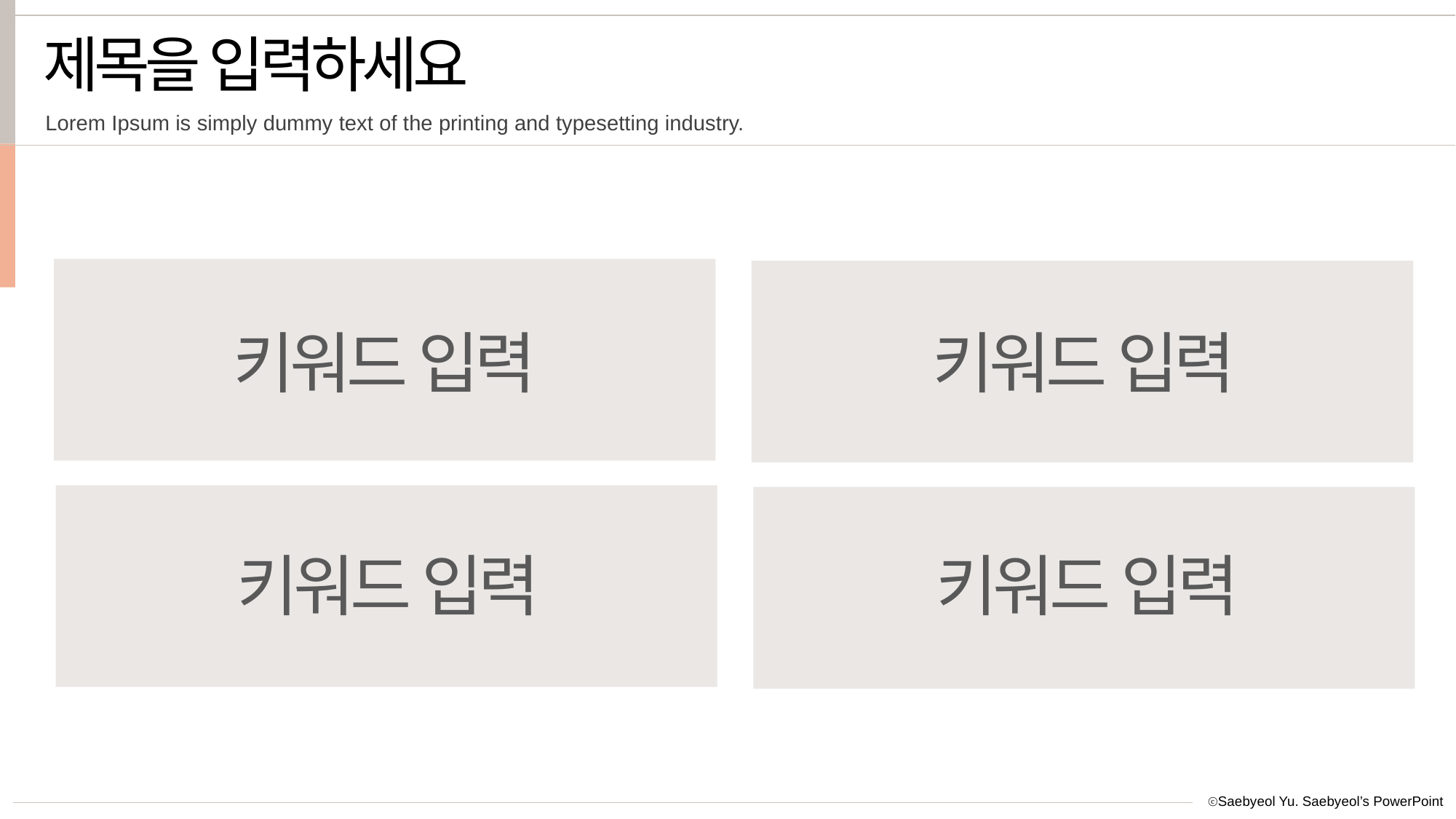

제목을 입력하세요
Lorem Ipsum is simply dummy text of the printing and typesetting industry.

키워드 입력
키워드 입력

키워드 입력
키워드 입력